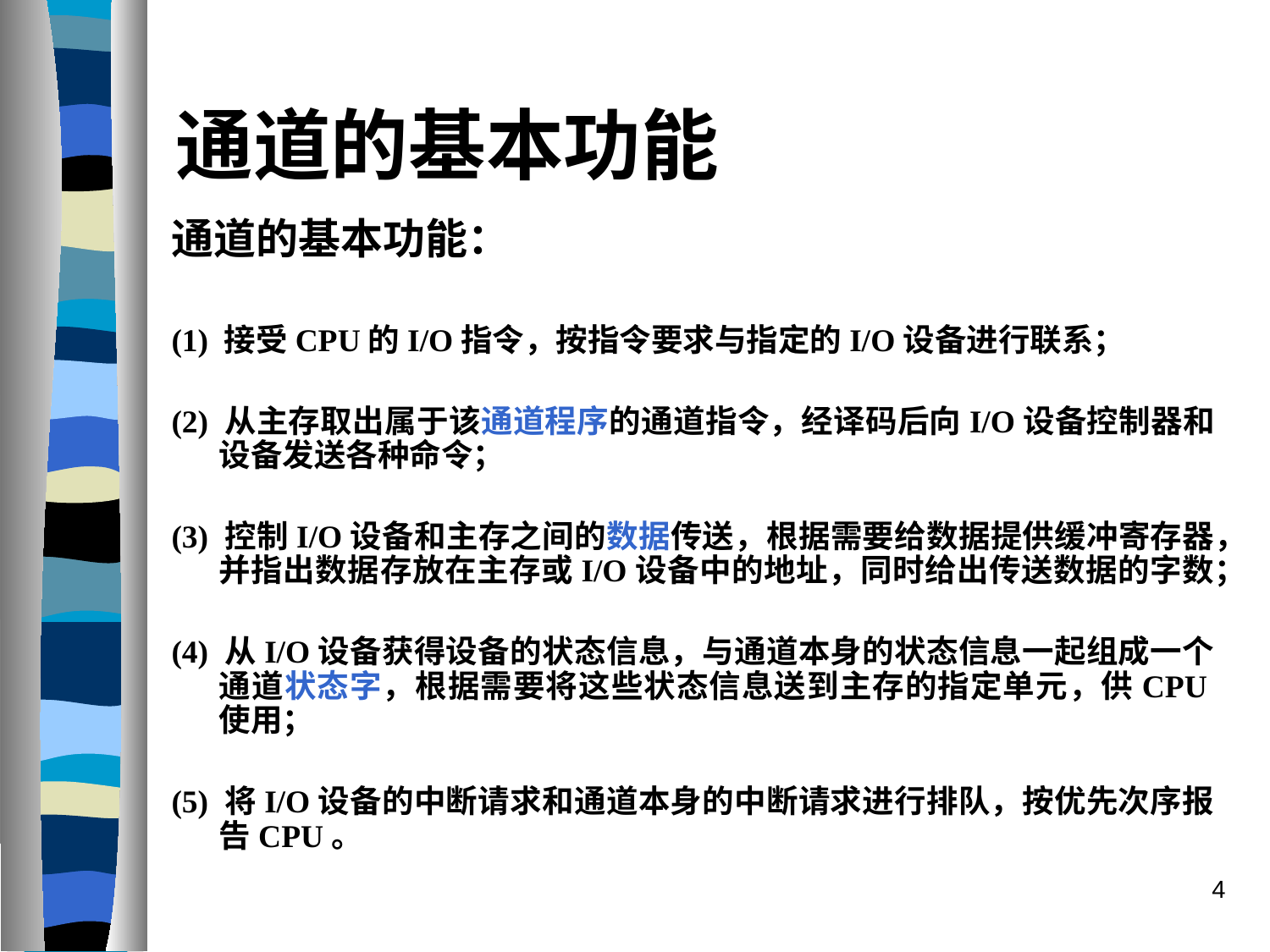

# 通道的基本功能
通道的基本功能：

(1) 接受CPU的I/O指令，按指令要求与指定的I/O设备进行联系；

(2) 从主存取出属于该通道程序的通道指令，经译码后向I/O设备控制器和设备发送各种命令；

(3) 控制I/O设备和主存之间的数据传送，根据需要给数据提供缓冲寄存器，并指出数据存放在主存或I/O设备中的地址，同时给出传送数据的字数；

(4) 从I/O设备获得设备的状态信息，与通道本身的状态信息一起组成一个通道状态字，根据需要将这些状态信息送到主存的指定单元，供CPU使用；

(5) 将I/O设备的中断请求和通道本身的中断请求进行排队，按优先次序报告CPU。
4